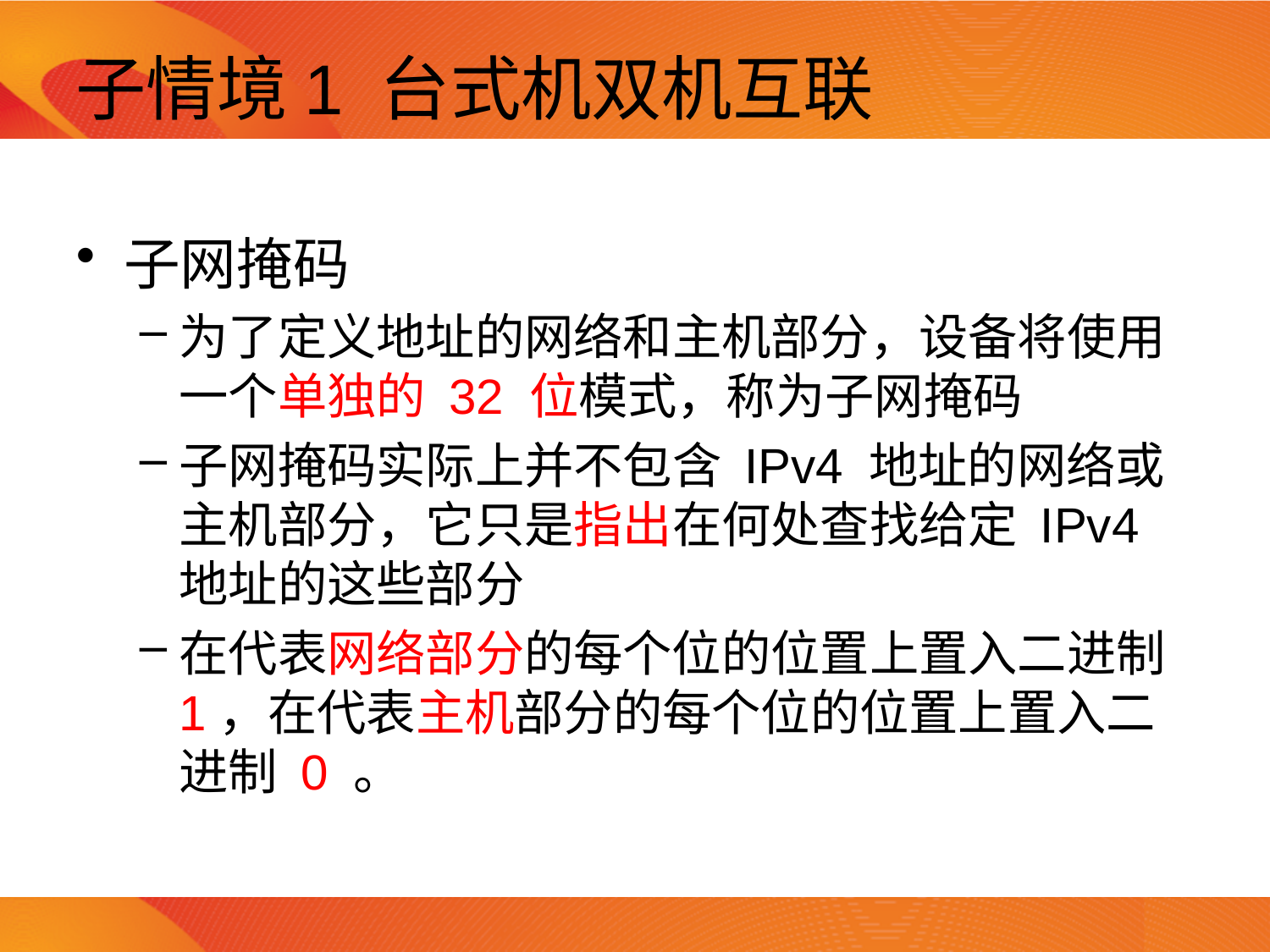

# 子情境1 台式机双机互联
子网掩码
为了定义地址的网络和主机部分，设备将使用一个单独的 32 位模式，称为子网掩码
子网掩码实际上并不包含 IPv4 地址的网络或主机部分，它只是指出在何处查找给定 IPv4 地址的这些部分
在代表网络部分的每个位的位置上置入二进制 1，在代表主机部分的每个位的位置上置入二进制 0 。